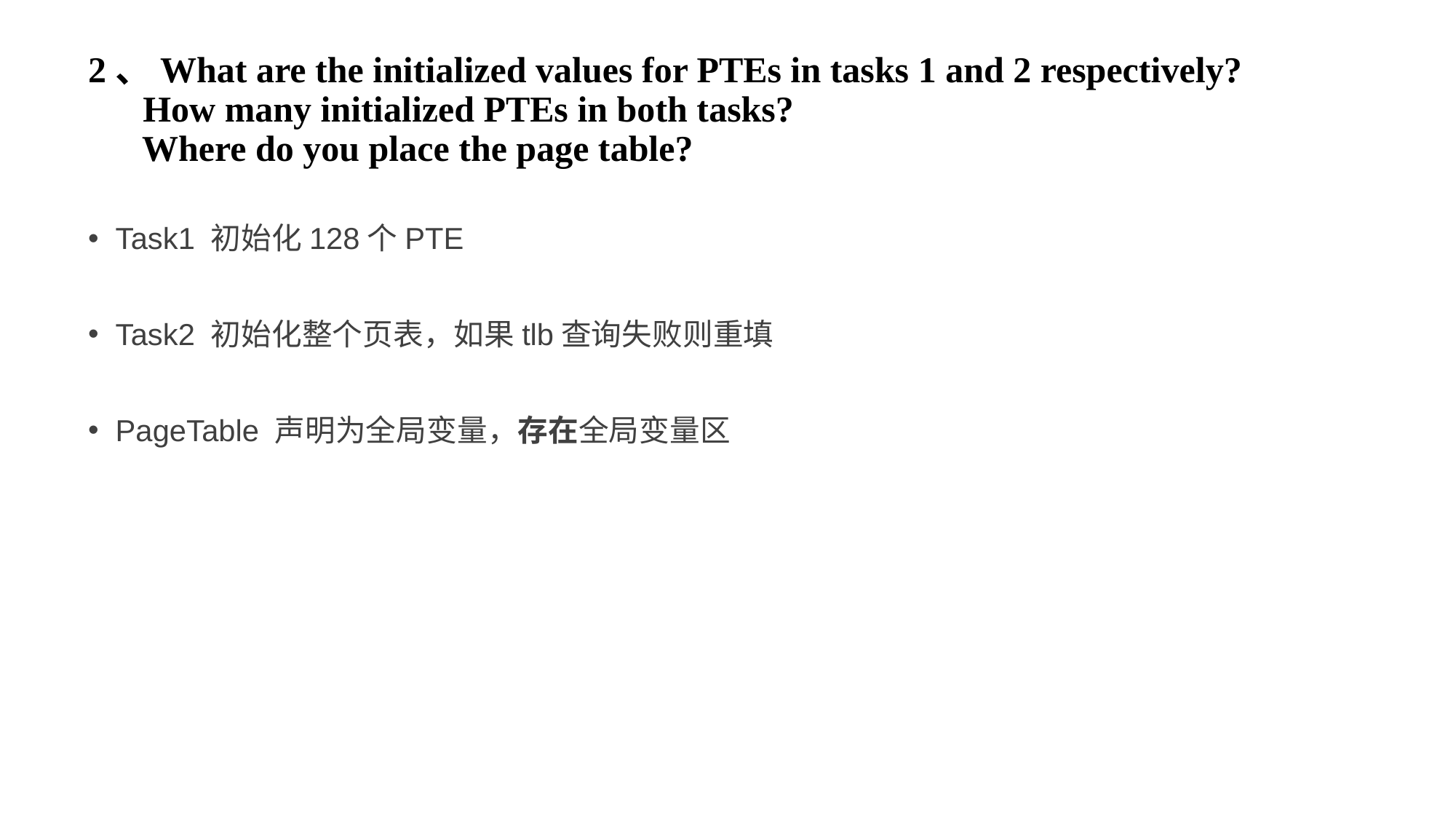

# 2、What are the initialized values for PTEs in tasks 1 and 2 respectively? How many initialized PTEs in both tasks? Where do you place the page table?
Task1 初始化128个PTE

Task2 初始化整个页表，如果tlb查询失败则重填

PageTable 声明为全局变量，存在全局变量区